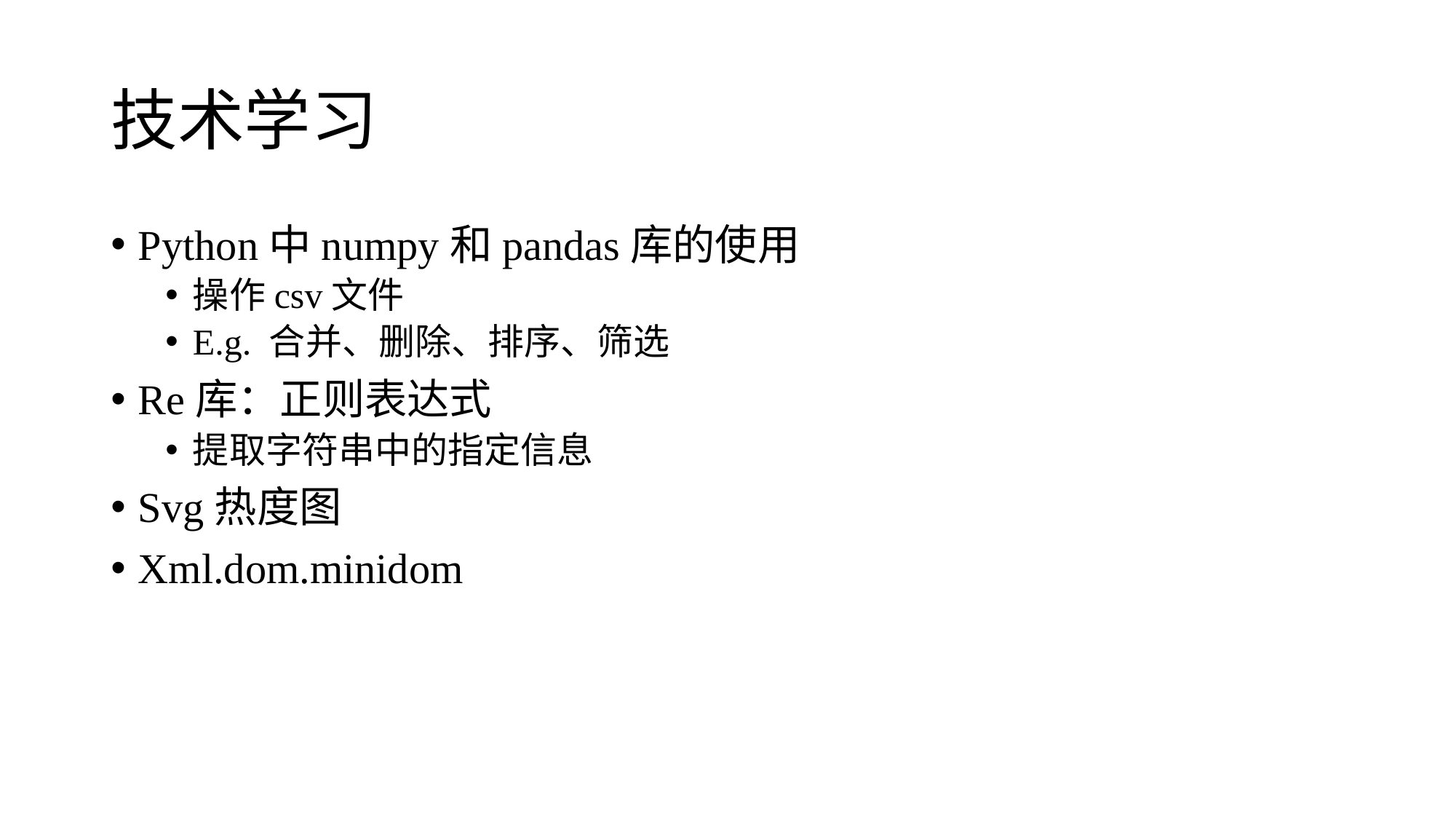

# 技术学习
Python中numpy和pandas库的使用
操作csv文件
E.g. 合并、删除、排序、筛选
Re库：正则表达式
提取字符串中的指定信息
Svg热度图
Xml.dom.minidom